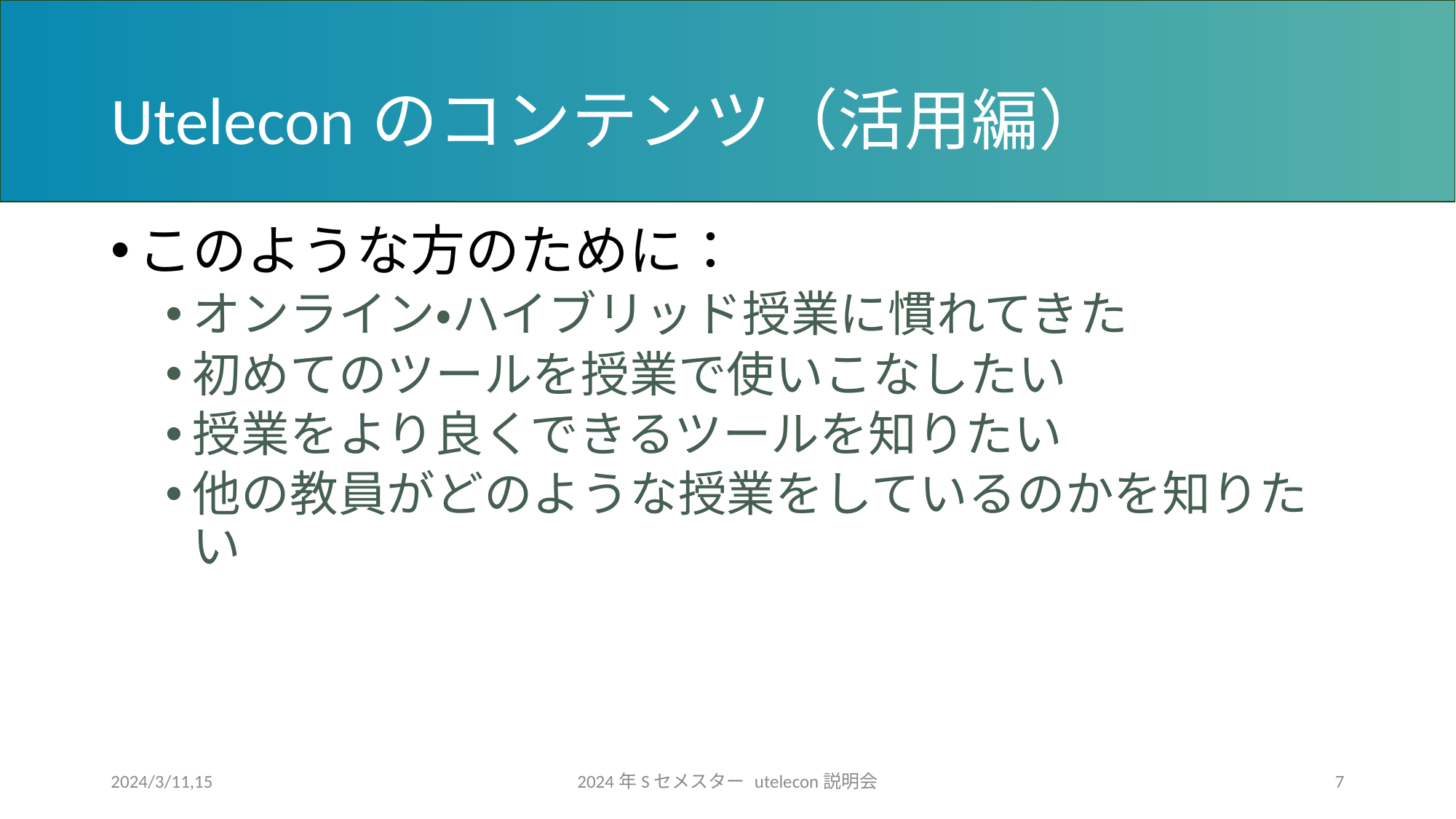

# Uteleconのコンテンツ（活用編）
このような方のために：
オンライン・ハイブリッド授業に慣れてきた
初めてのツールを授業で使いこなしたい
授業をより良くできるツールを知りたい
他の教員がどのような授業をしているのかを知りたい
2024/3/11,15
2024年Sセメスター utelecon説明会
7